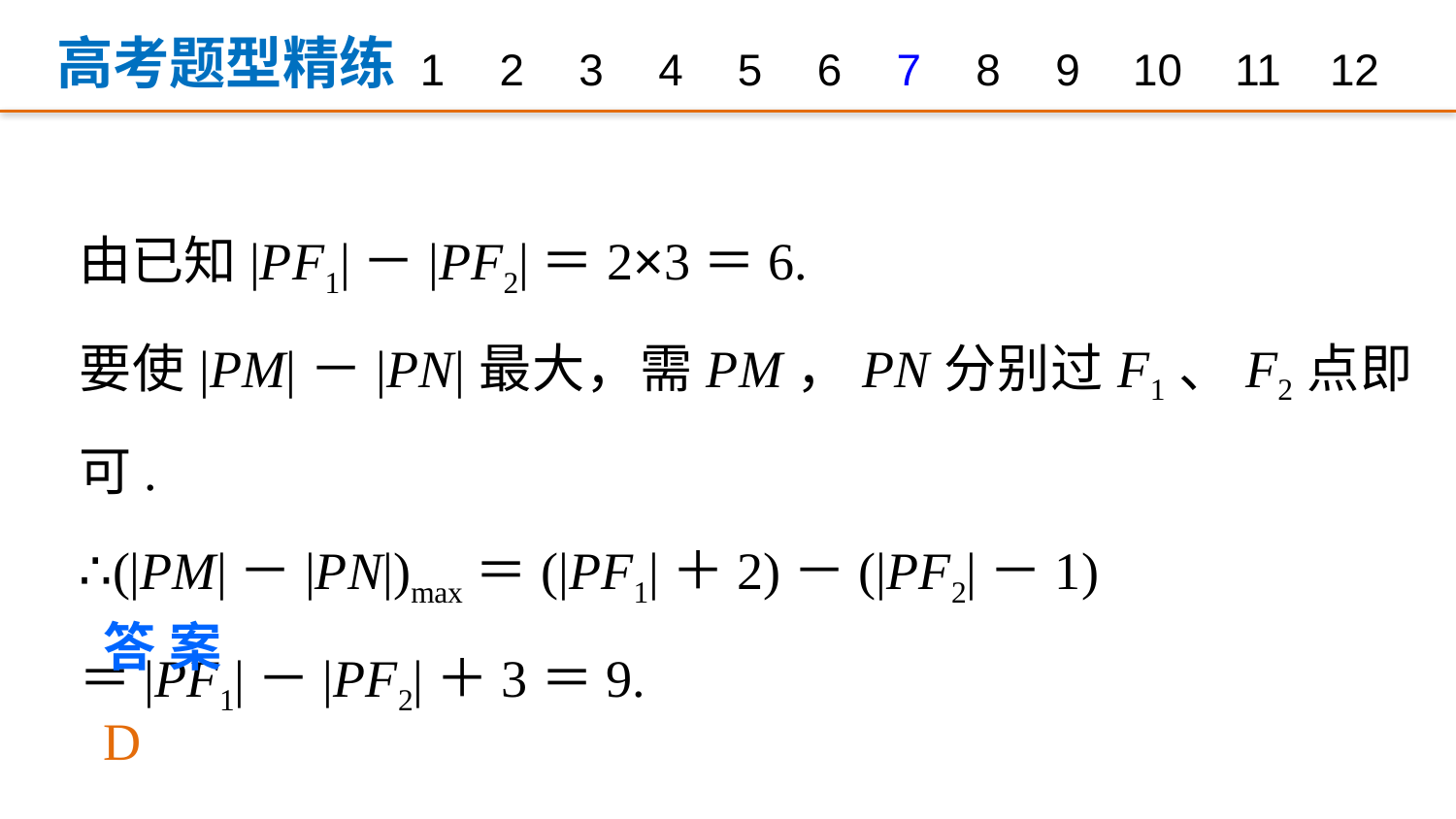

高考题型精练
1
2
3
4
5
6
7
8
9
12
10
11
由已知|PF1|－|PF2|＝2×3＝6.
要使|PM|－|PN|最大，需PM，PN分别过F1、F2点即可.
∴(|PM|－|PN|)max＝(|PF1|＋2)－(|PF2|－1)
＝|PF1|－|PF2|＋3＝9.
答案　D